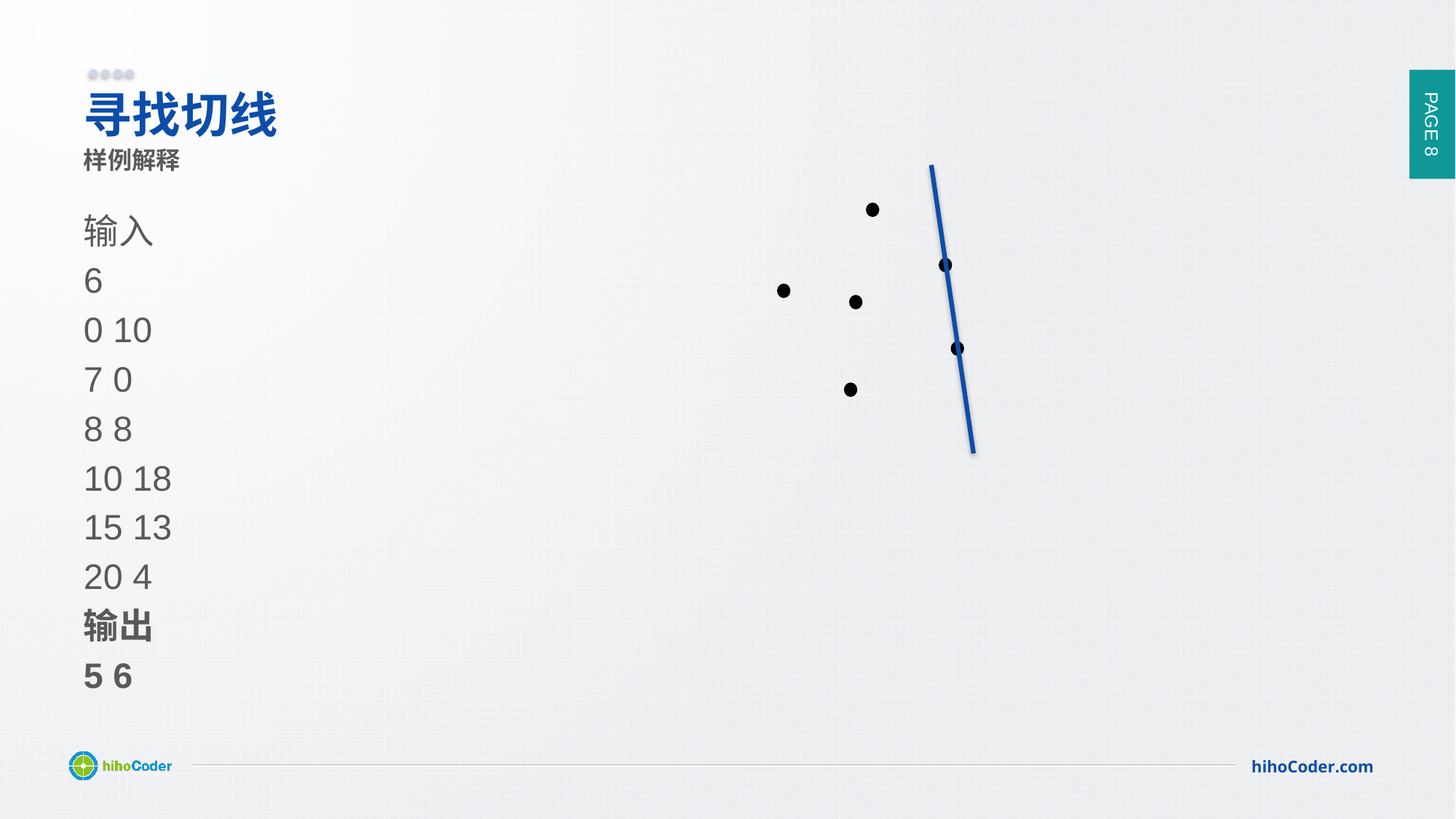

# 寻找切线
样例解释
输入
6
0 10
7 0
8 8
10 18
15 13
20 4
输出
5 6